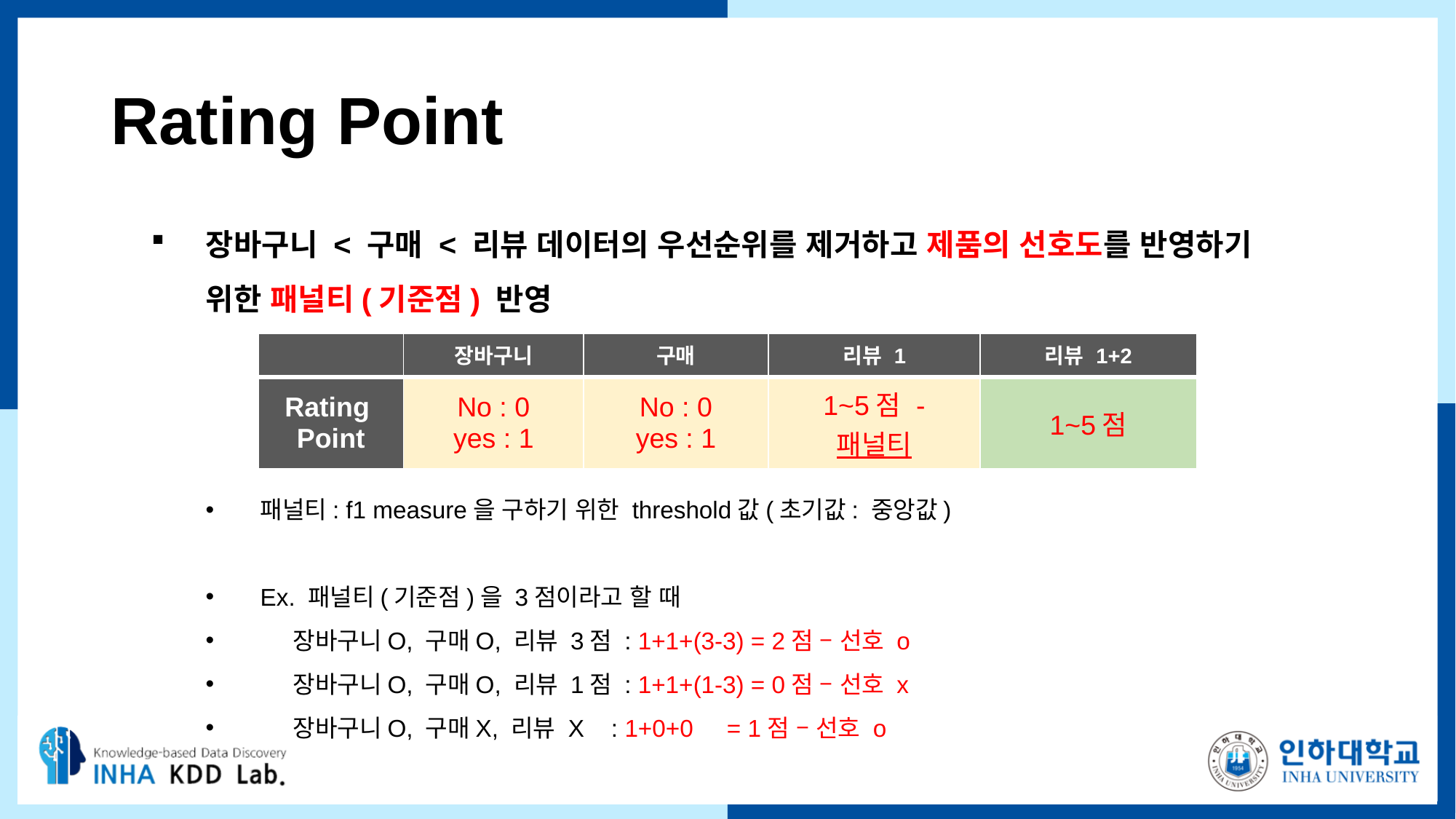

# Rating Point
장바구니 < 구매 < 리뷰 데이터의 우선순위를 제거하고 제품의 선호도를 반영하기 위한 패널티(기준점) 반영

패널티: f1 measure을 구하기 위한 threshold값(초기값: 중앙값)

Ex. 패널티(기준점)을 3점이라고 할 때
    장바구니O, 구매O, 리뷰 3점 : 1+1+(3-3) = 2점 – 선호 o
    장바구니O, 구매O, 리뷰 1점 : 1+1+(1-3) = 0점 – 선호 x
    장바구니O, 구매X, 리뷰 X    : 1+0+0     = 1점 – 선호 o
|  | 장바구니 | 구매 | 리뷰 1 | 리뷰 1+2 |
| --- | --- | --- | --- | --- |
| Rating Point | No : 0 yes : 1 | No : 0 yes : 1 | 1~5점 - 패널티 | 1~5점 |
4